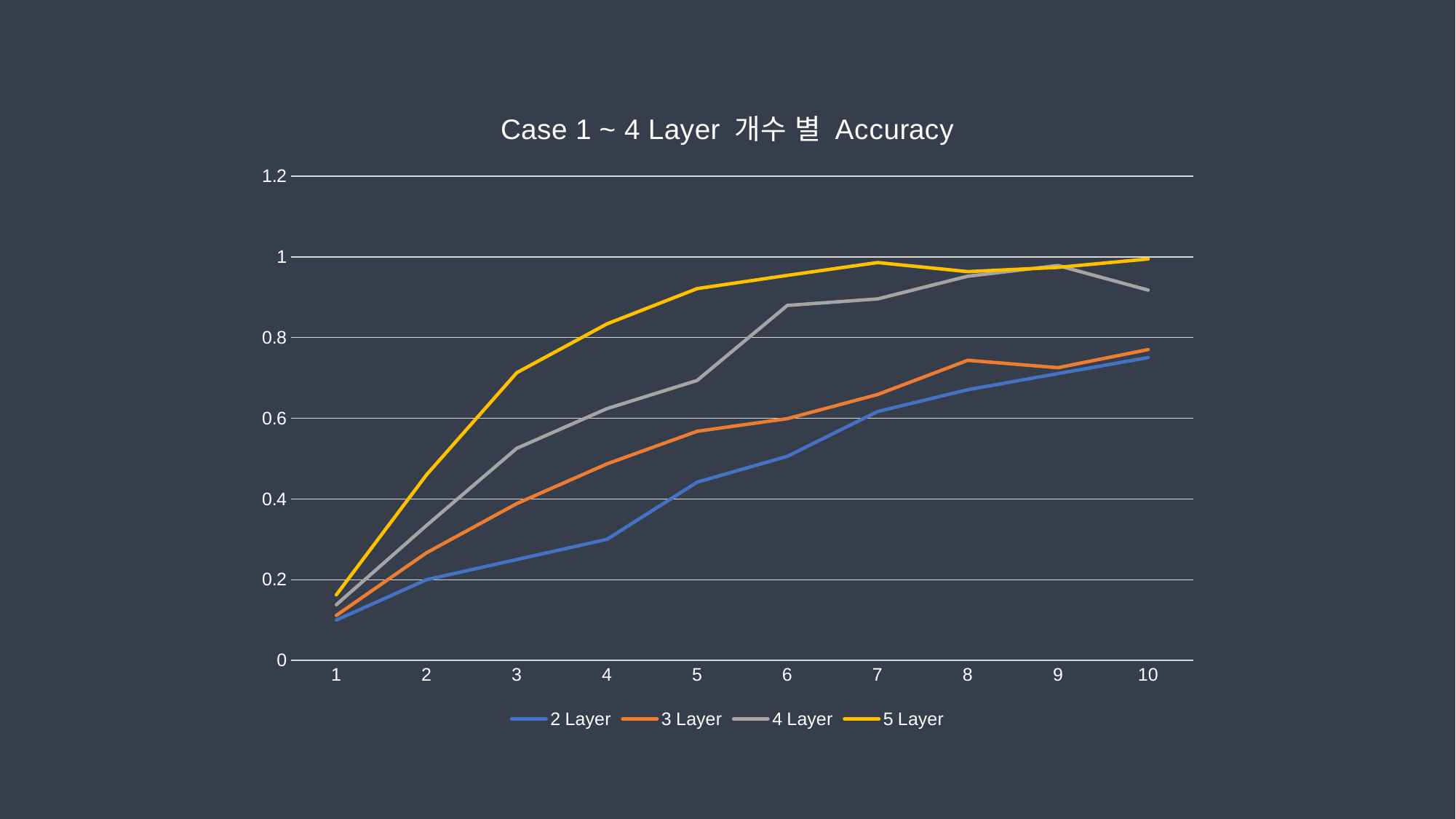

### Chart: Case 1 ~ 4 Layer 개수 별 Accuracy

| Category | 2 Layer | 3 Layer | 4 Layer | 5 Layer |
|---|---|---|---|---|
| 1 | 0.1 | 0.1115 | 0.138 | 0.1625 |
| 2 | 0.2 | 0.2667 | 0.3344 | 0.4599 |
| 3 | 0.25 | 0.3885 | 0.5255 | 0.713 |
| 4 | 0.3 | 0.487 | 0.624 | 0.8339 |
| 5 | 0.4417 | 0.5677 | 0.6938 | 0.9214 |
| 6 | 0.5057 | 0.599 | 0.8797 | 0.9542 |
| 7 | 0.6167 | 0.6589 | 0.8958 | 0.9859 |
| 8 | 0.6708 | 0.7437 | 0.9521 | 0.9635 |
| 9 | 0.7109 | 0.7255 | 0.9786 | 0.974 |
| 10 | 0.7505 | 0.7703 | 0.9177 | 0.9948 |